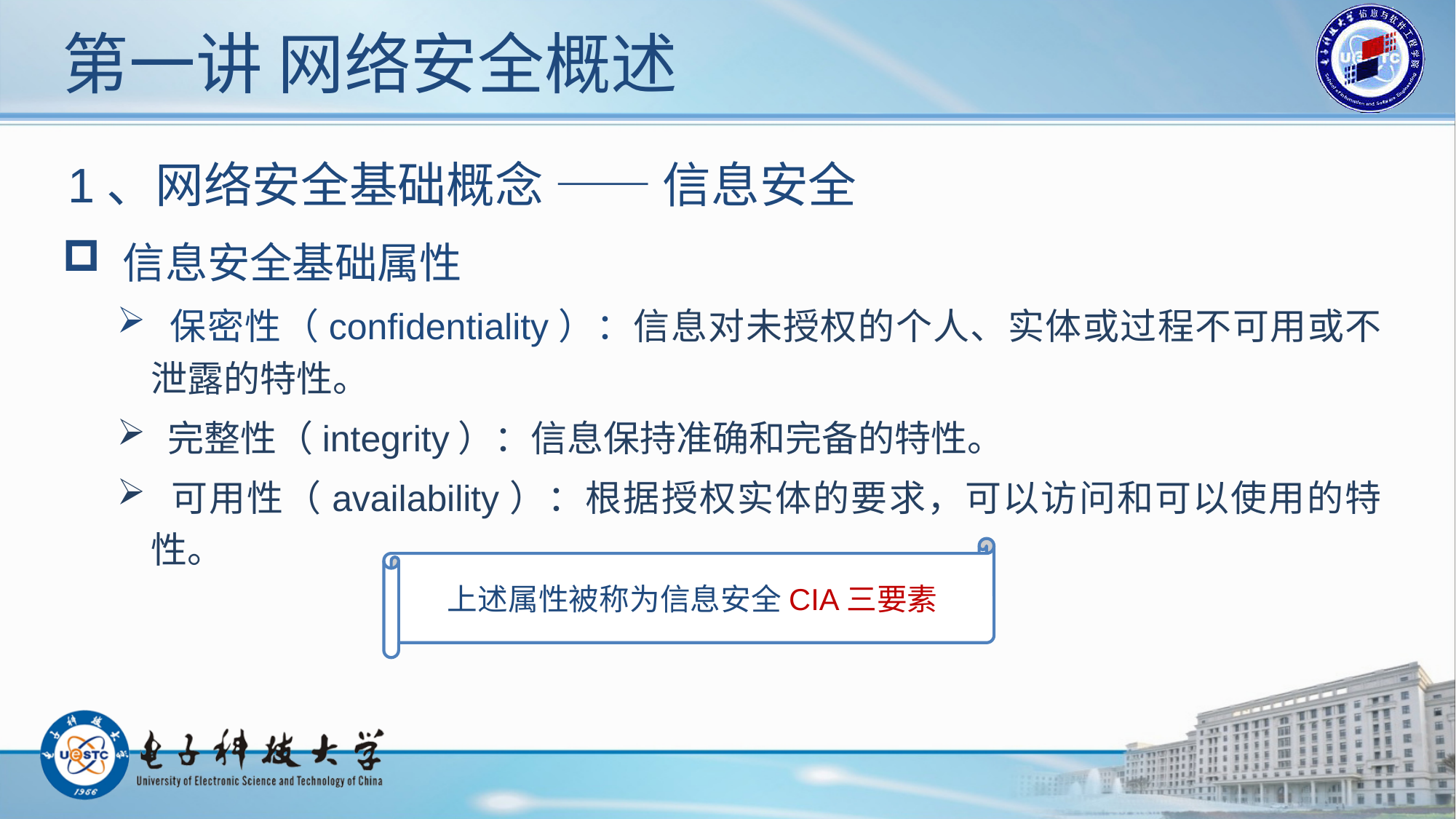

# 第一讲 网络安全概述
1、网络安全基础概念 —— 信息安全
 信息安全基础属性
 保密性（confidentiality）：信息对未授权的个人、实体或过程不可用或不泄露的特性。
 完整性（integrity）：信息保持准确和完备的特性。
 可用性（availability）：根据授权实体的要求，可以访问和可以使用的特性。

上述属性被称为信息安全CIA三要素